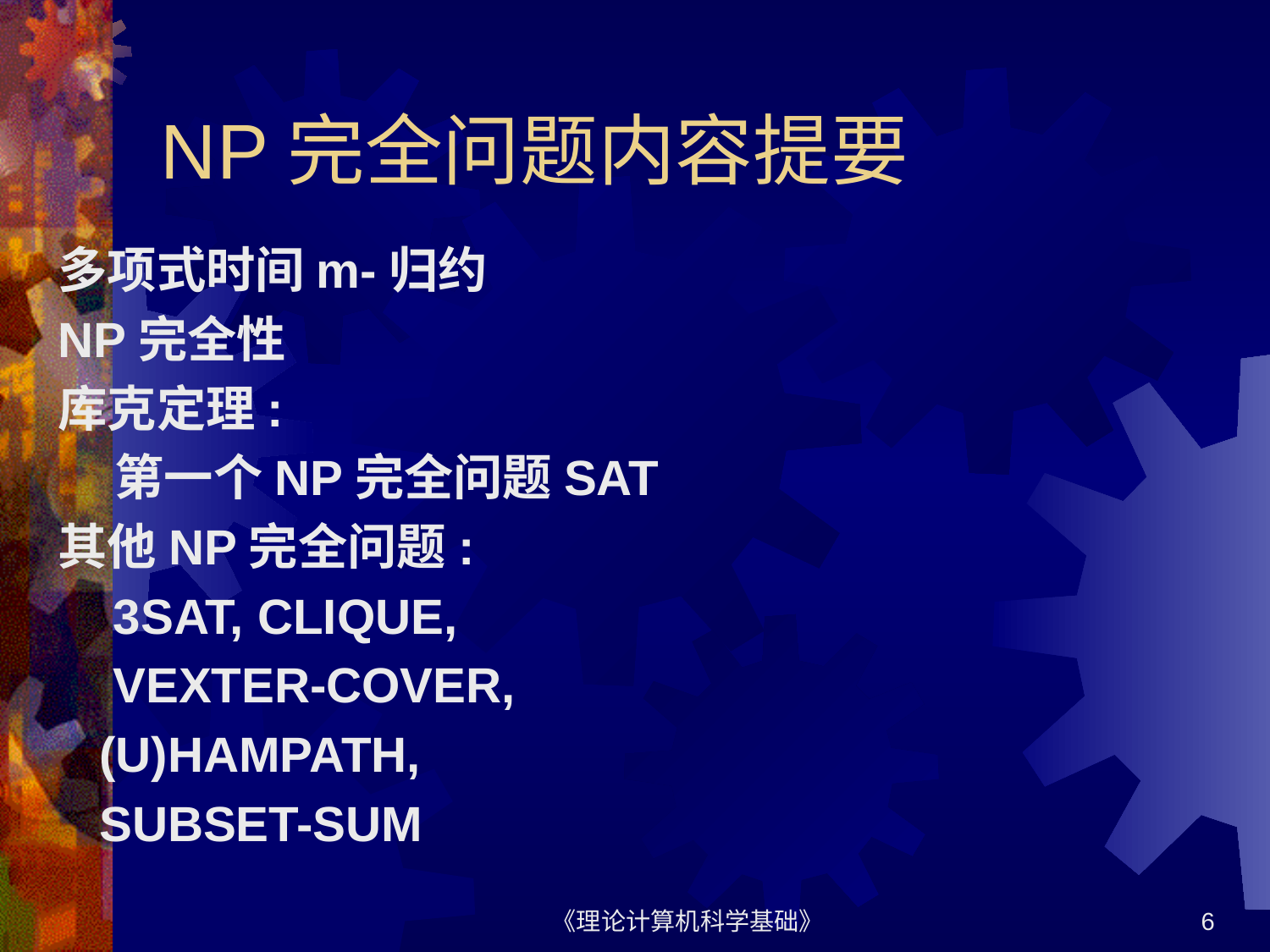

# NP完全问题内容提要
多项式时间m-归约
NP完全性
库克定理:
    第一个NP完全问题SAT
其他NP完全问题:
    3SAT, CLIQUE,
    VEXTER-COVER,
   (U)HAMPATH,
   SUBSET-SUM
《理论计算机科学基础》
6